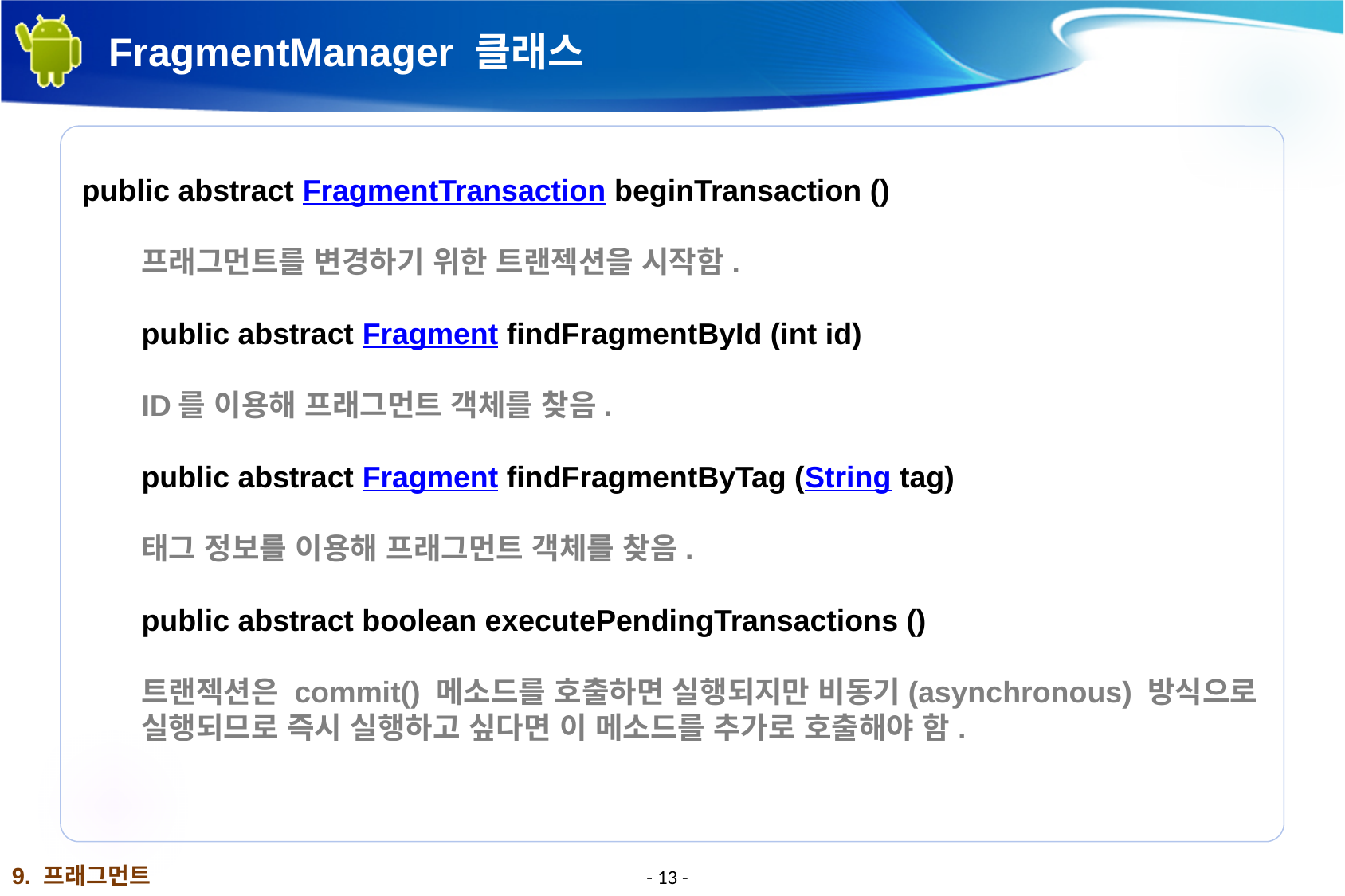

# FragmentManager 클래스

public abstract FragmentTransaction beginTransaction ()

프래그먼트를 변경하기 위한 트랜젝션을 시작함.

public abstract Fragment findFragmentById (int id)

ID를 이용해 프래그먼트 객체를 찾음.

public abstract Fragment findFragmentByTag (String tag)

태그 정보를 이용해 프래그먼트 객체를 찾음.

public abstract boolean executePendingTransactions ()

트랜젝션은 commit() 메소드를 호출하면 실행되지만 비동기(asynchronous) 방식으로 실행되므로 즉시 실행하고 싶다면 이 메소드를 추가로 호출해야 함.

9. 프래그먼트